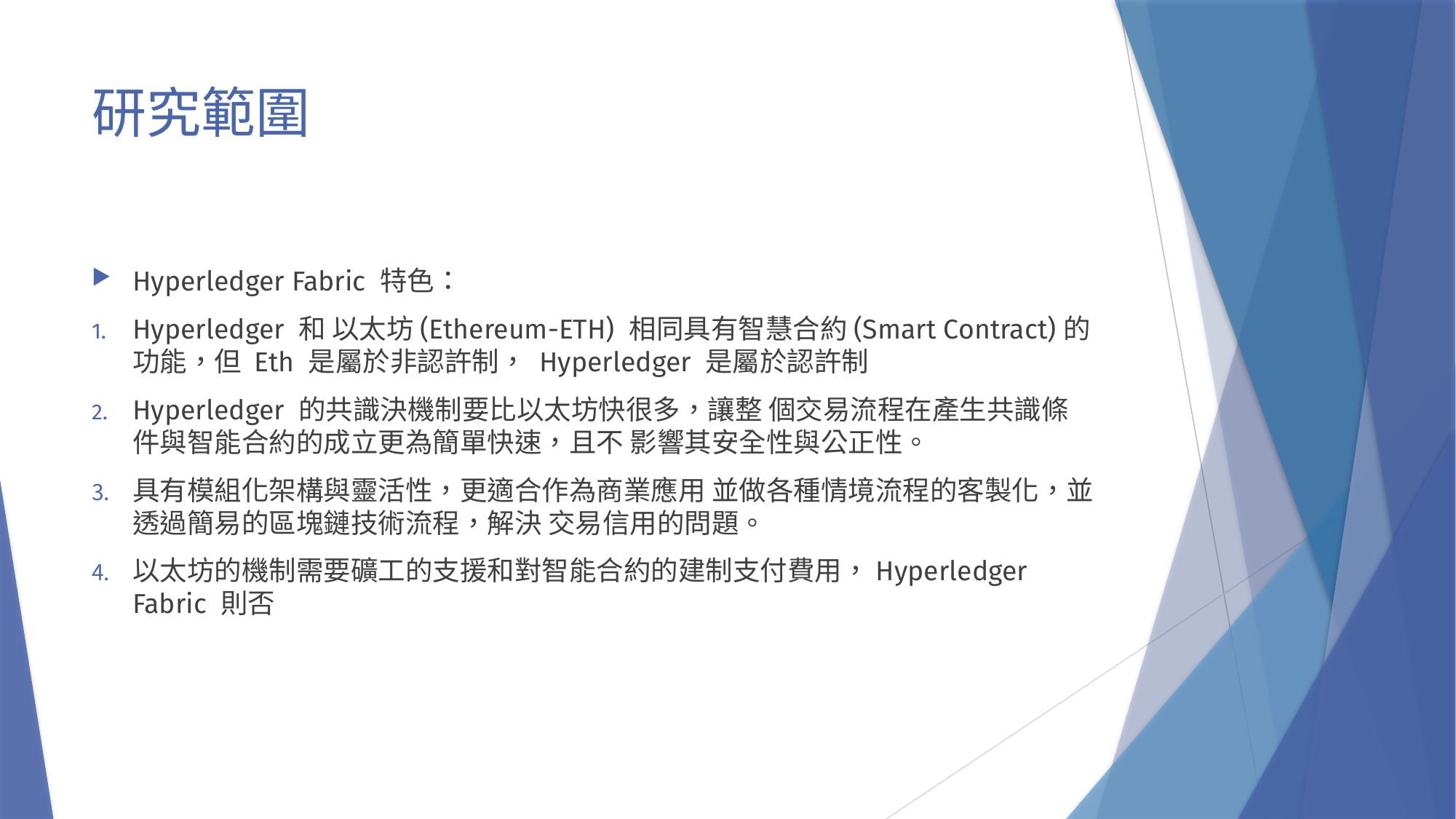

# 研究範圍
Hyperledger Fabric 特色：
Hyperledger 和 以太坊(Ethereum-ETH) 相同具有智慧合約(Smart Contract)的功能，但 Eth 是屬於非認許制， Hyperledger 是屬於認許制
Hyperledger 的共識決機制要比以太坊快很多，讓整 個交易流程在產生共識條件與智能合約的成立更為簡單快速，且不 影響其安全性與公正性。
具有模組化架構與靈活性，更適合作為商業應用 並做各種情境流程的客製化，並透過簡易的區塊鏈技術流程，解決 交易信用的問題。
以太坊的機制需要礦工的支援和對智能合約的建制支付費用，Hyperledger Fabric 則否